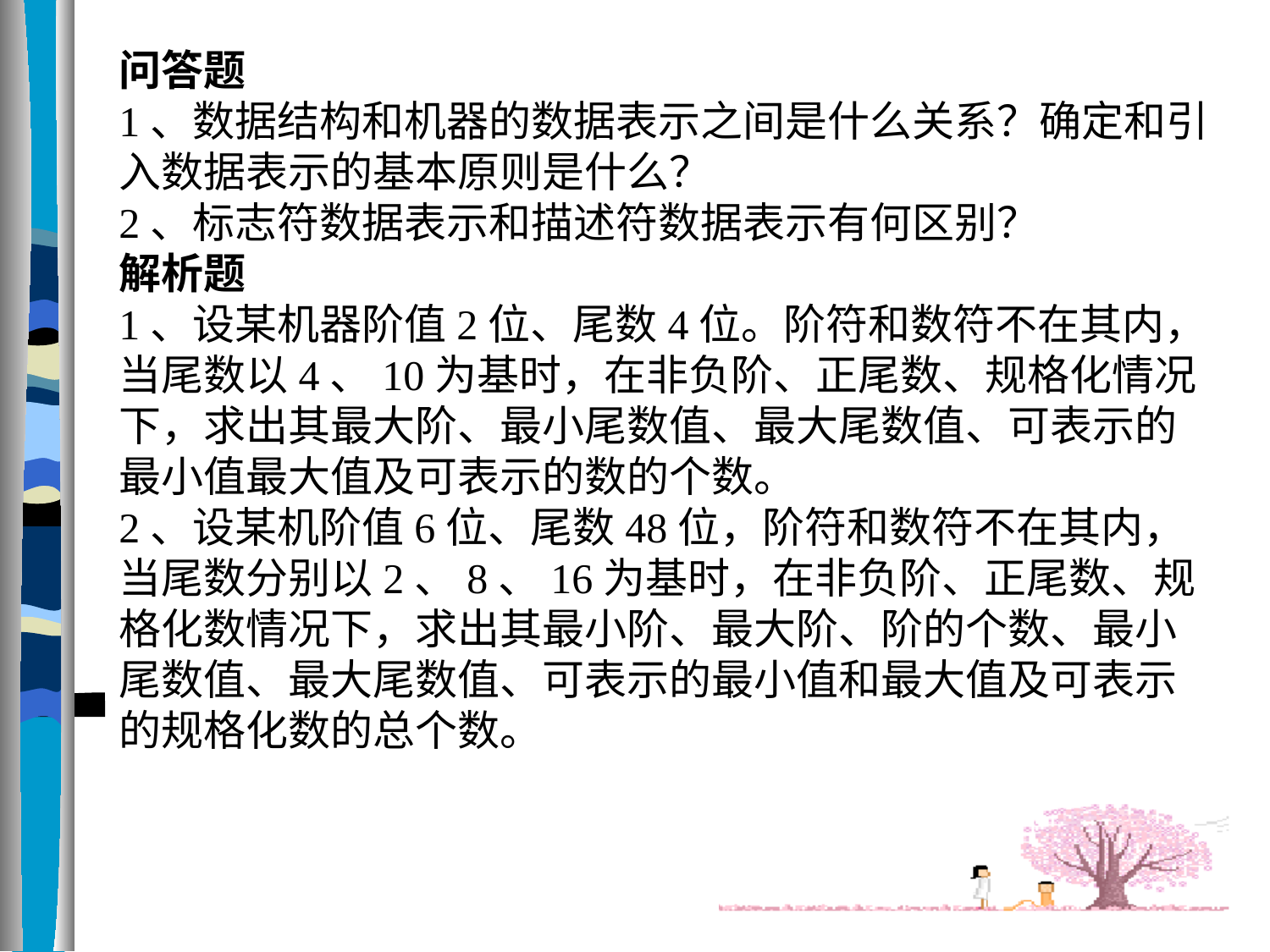

问答题
1、数据结构和机器的数据表示之间是什么关系？确定和引入数据表示的基本原则是什么？
2、标志符数据表示和描述符数据表示有何区别？
解析题
1、设某机器阶值2位、尾数4位。阶符和数符不在其内，当尾数以4、10为基时，在非负阶、正尾数、规格化情况下，求出其最大阶、最小尾数值、最大尾数值、可表示的最小值最大值及可表示的数的个数。
2、设某机阶值6位、尾数48位，阶符和数符不在其内，当尾数分别以2、8、16为基时，在非负阶、正尾数、规格化数情况下，求出其最小阶、最大阶、阶的个数、最小尾数值、最大尾数值、可表示的最小值和最大值及可表示的规格化数的总个数。